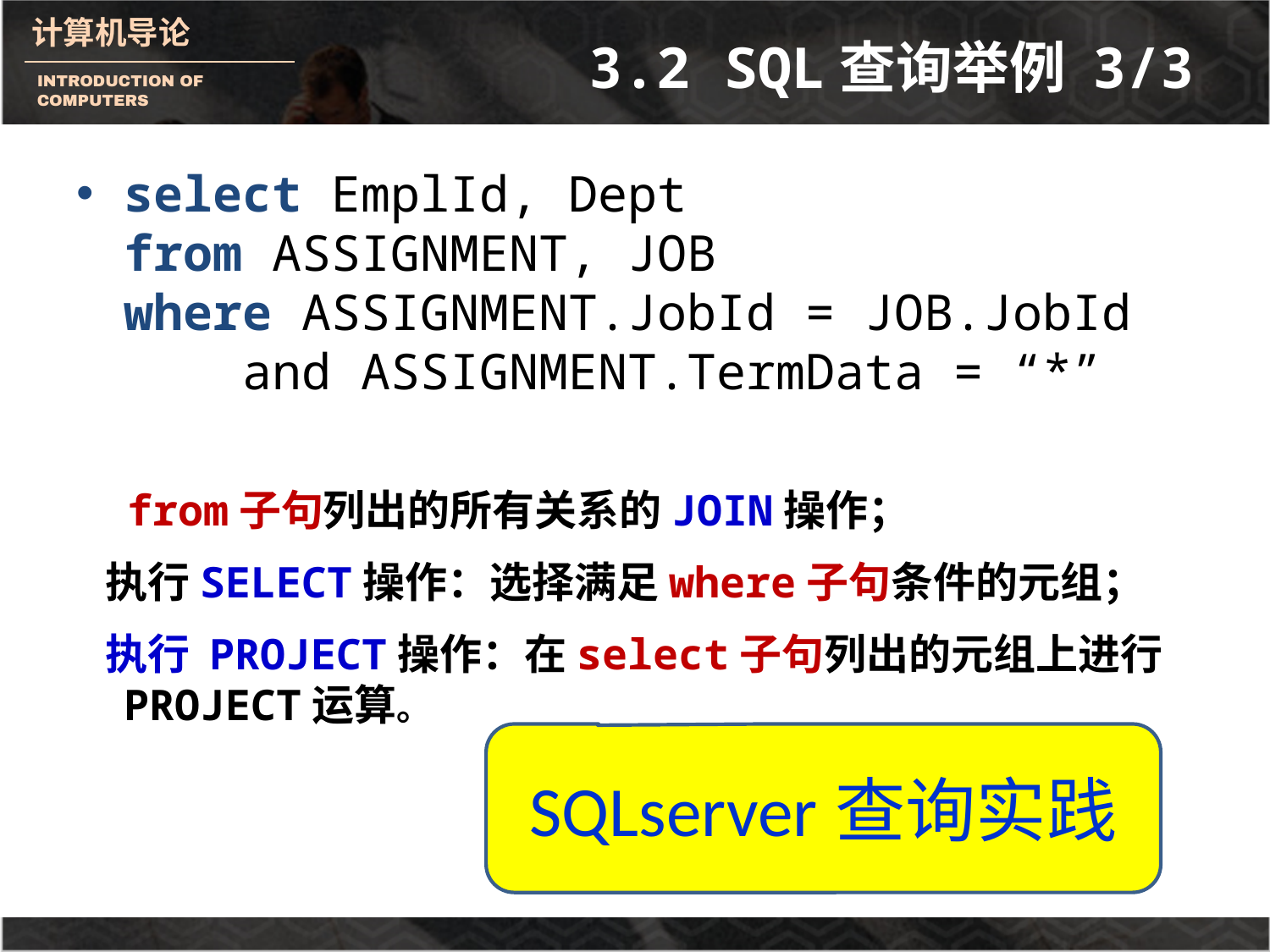

# 3.2 SQL查询举例 3/3
select EmplId, Dept
from ASSIGNMENT, JOB
where ASSIGNMENT.JobId = JOB.JobId
    and ASSIGNMENT.TermData = “*”

  from子句列出的所有关系的JOIN操作；
  执行SELECT操作：选择满足where子句条件的元组；
  执行 PROJECT操作：在select子句列出的元组上进行PROJECT运算。

SQLserver查询实践